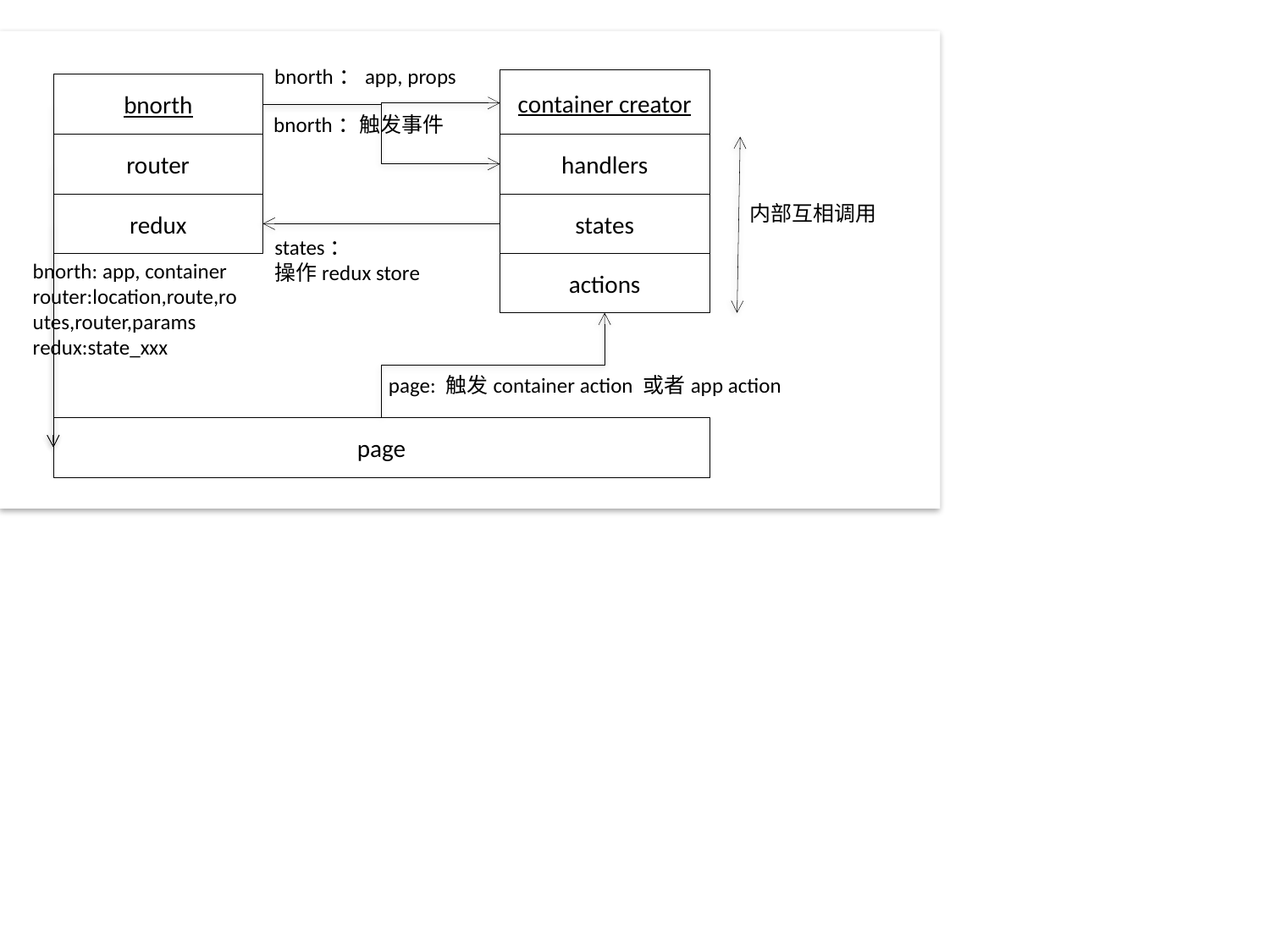

bnorth：app, props
container creator
bnorth
bnorth：触发事件
router
handlers
redux
states
内部互相调用
states：
操作redux store
bnorth: app, container
router:location,route,routes,router,params
redux:state_xxx
actions
page: 触发container action 或者app action
page